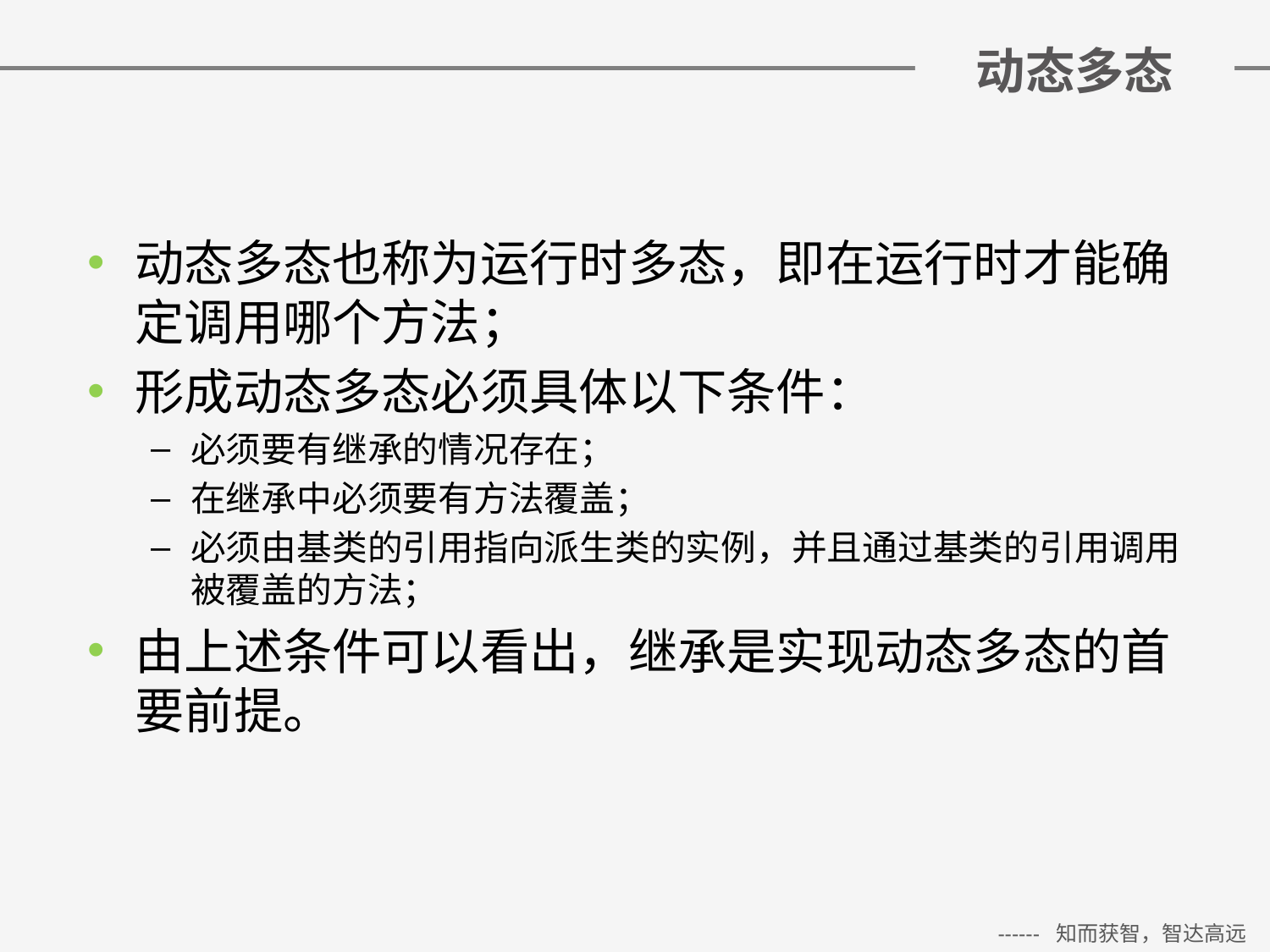

# 动态多态
动态多态也称为运行时多态，即在运行时才能确定调用哪个方法；
形成动态多态必须具体以下条件：
必须要有继承的情况存在；
在继承中必须要有方法覆盖；
必须由基类的引用指向派生类的实例，并且通过基类的引用调用被覆盖的方法；
由上述条件可以看出，继承是实现动态多态的首要前提。